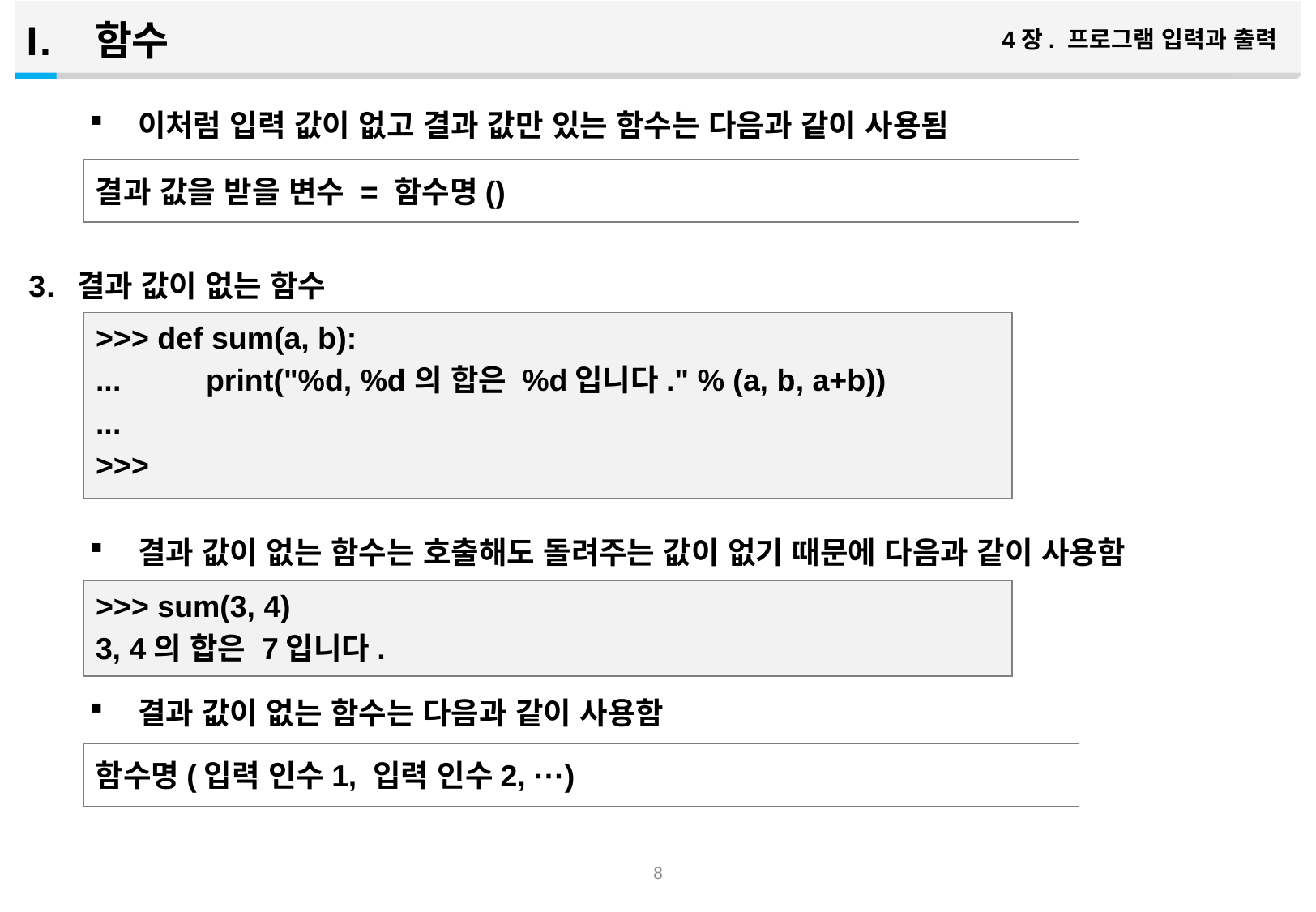

함수
4장. 프로그램 입력과 출력
이처럼 입력 값이 없고 결과 값만 있는 함수는 다음과 같이 사용됨

결과 값이 없는 함수

결과 값이 없는 함수는 호출해도 돌려주는 값이 없기 때문에 다음과 같이 사용함

결과 값이 없는 함수는 다음과 같이 사용함
결과 값을 받을 변수 = 함수명()
>>> def sum(a, b):
...          print("%d, %d의 합은 %d입니다." % (a, b, a+b))
...
>>>
>>> sum(3, 4)
3, 4의 합은 7입니다.
함수명(입력 인수1, 입력 인수2, ···)
8